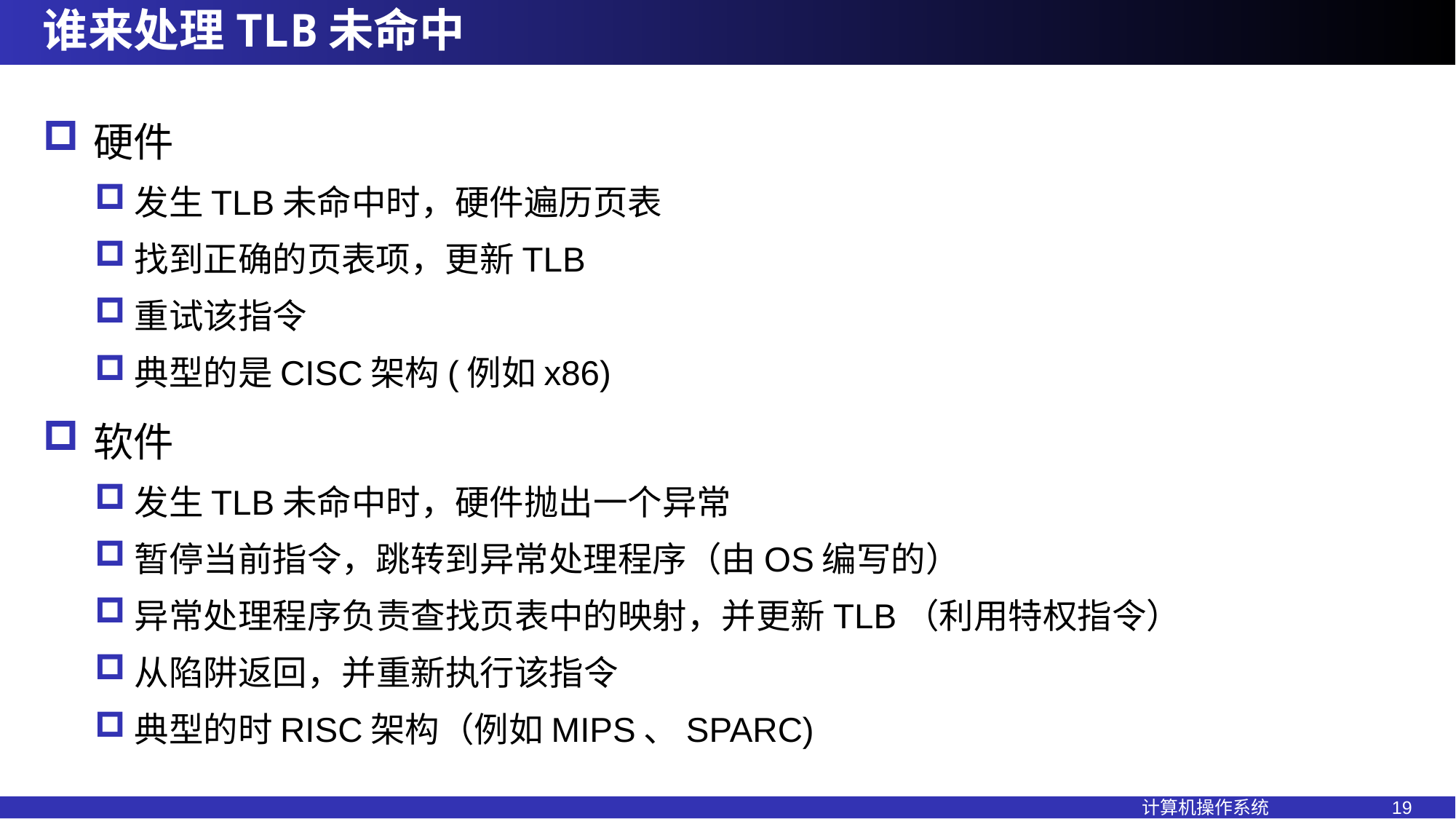

# 谁来处理TLB未命中
硬件
发生TLB未命中时，硬件遍历页表
找到正确的页表项，更新TLB
重试该指令
典型的是CISC架构(例如x86)
软件
发生TLB未命中时，硬件抛出一个异常
暂停当前指令，跳转到异常处理程序（由OS编写的）
异常处理程序负责查找页表中的映射，并更新TLB（利用特权指令）
从陷阱返回，并重新执行该指令
典型的时RISC架构（例如MIPS、SPARC)
计算机操作系统                     19